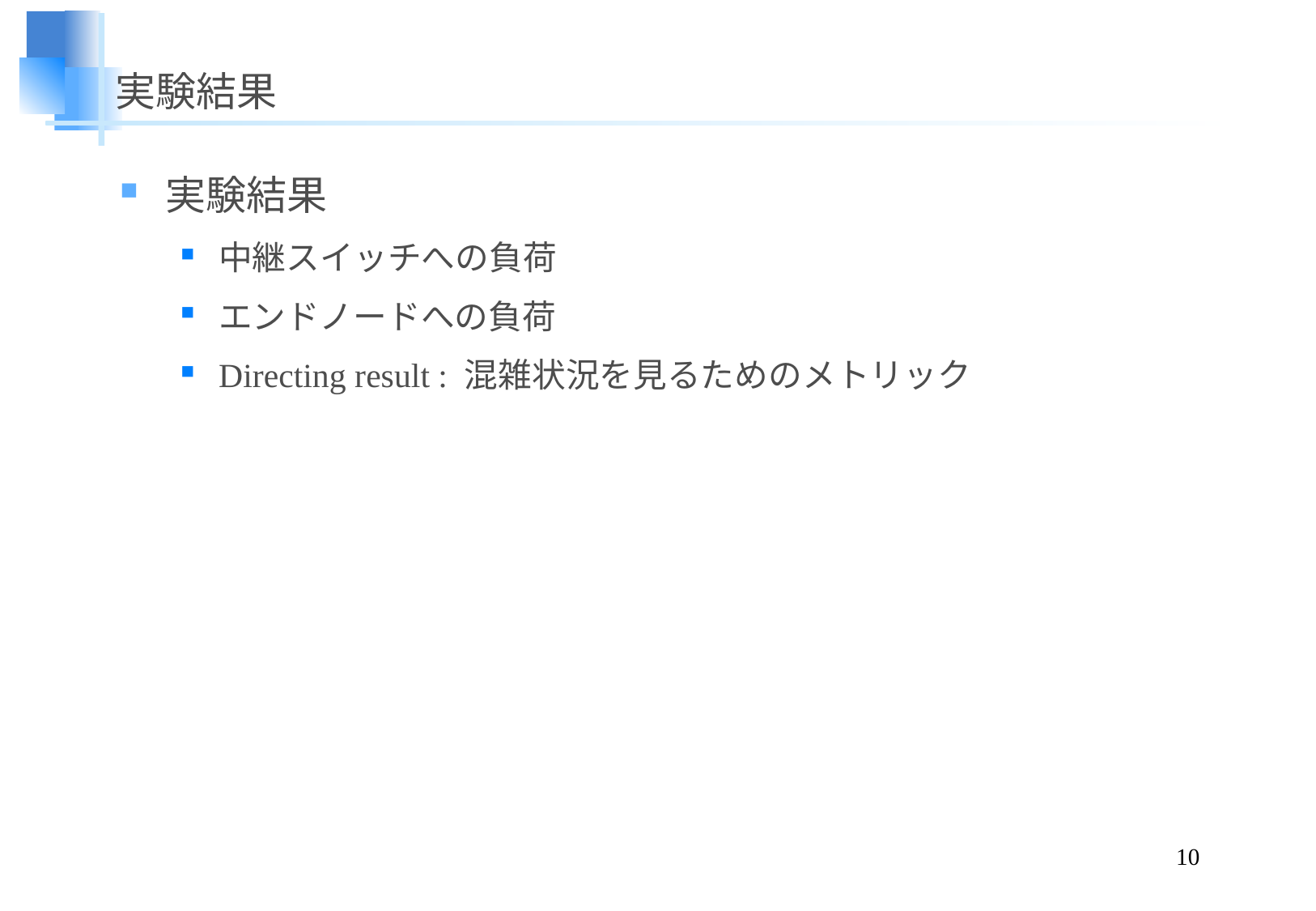

# 実験結果
実験結果
中継スイッチへの負荷
エンドノードへの負荷
Directing result : 混雑状況を見るためのメトリック
10